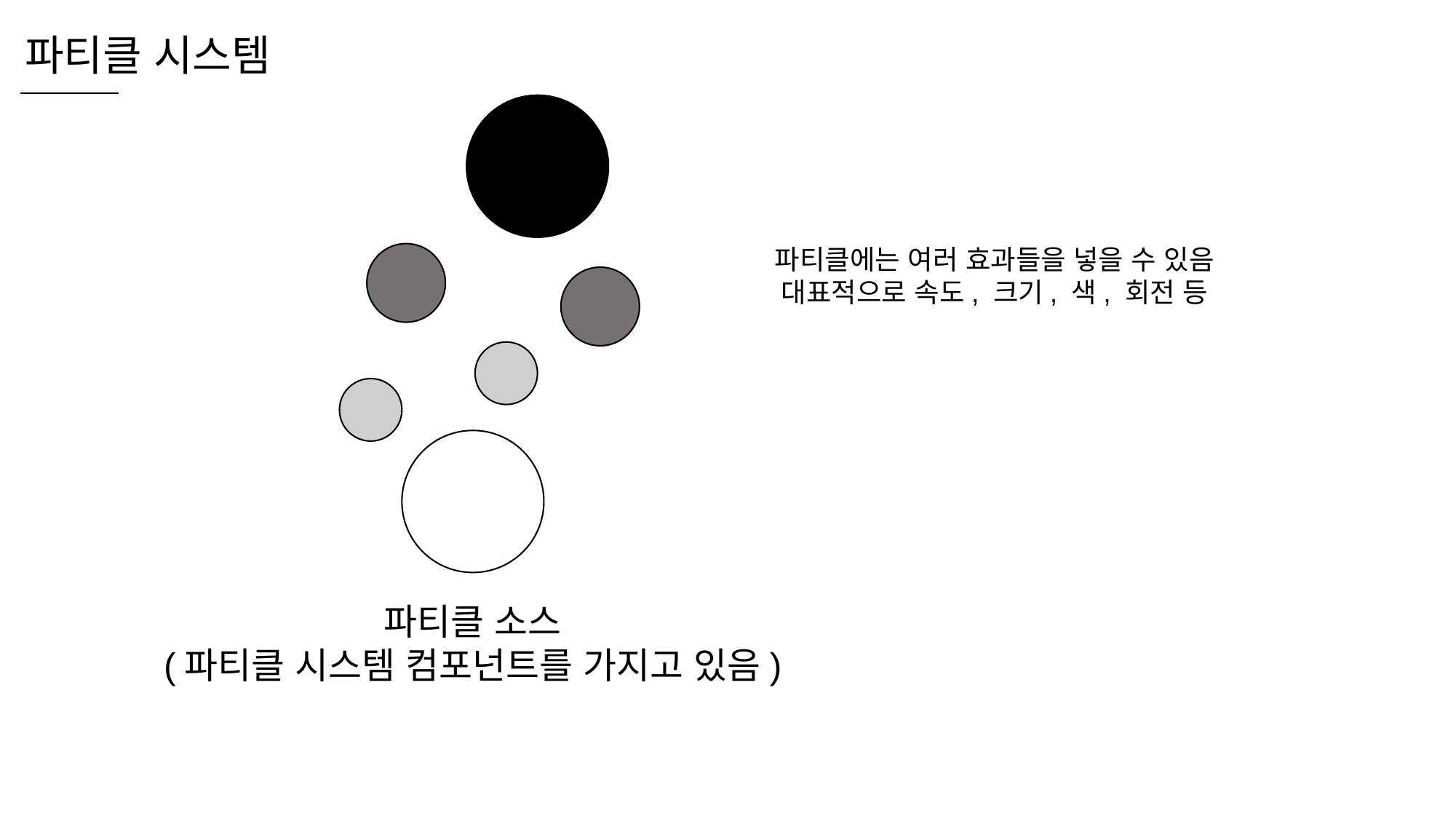

파티클 시스템

파티클에는 여러 효과들을 넣을 수 있음
대표적으로 속도, 크기, 색, 회전 등

파티클 소스
(파티클 시스템 컴포넌트를 가지고 있음)